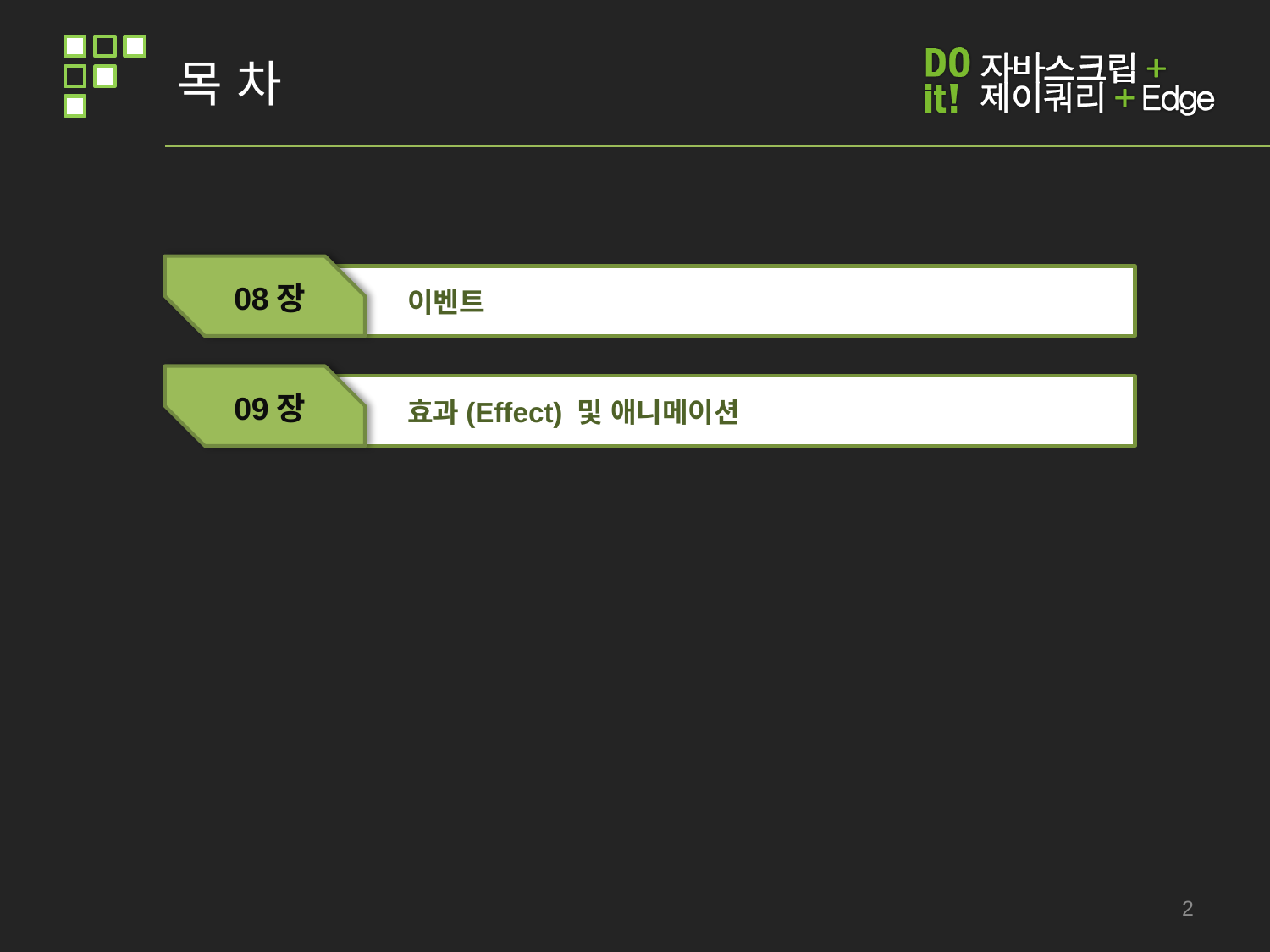

# 목 차
08장
이벤트
09장
효과(Effect) 및 애니메이션

2